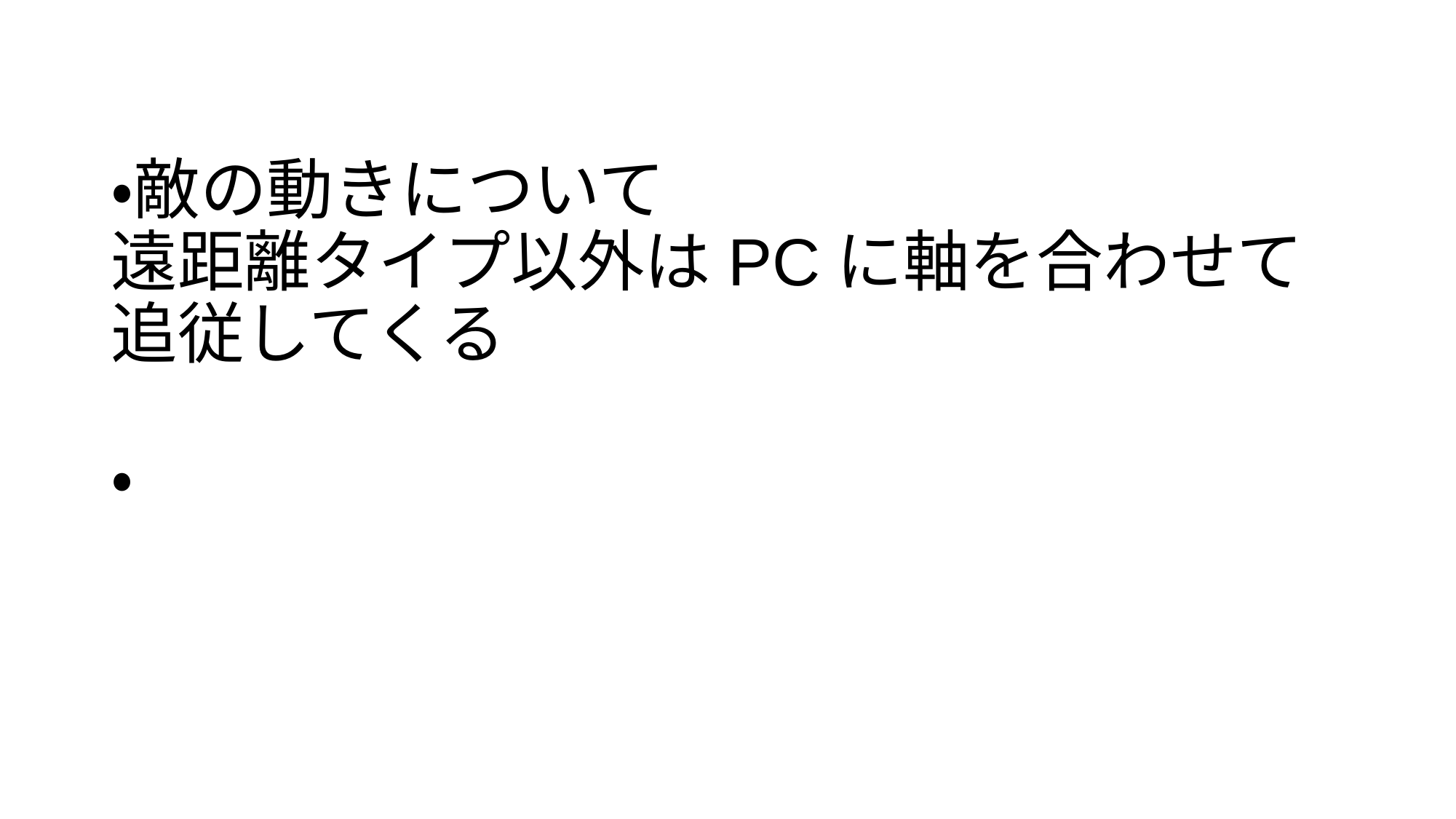

# ・敵の動きについて 遠距離タイプ以外はPCに軸を合わせて追従してくる ・